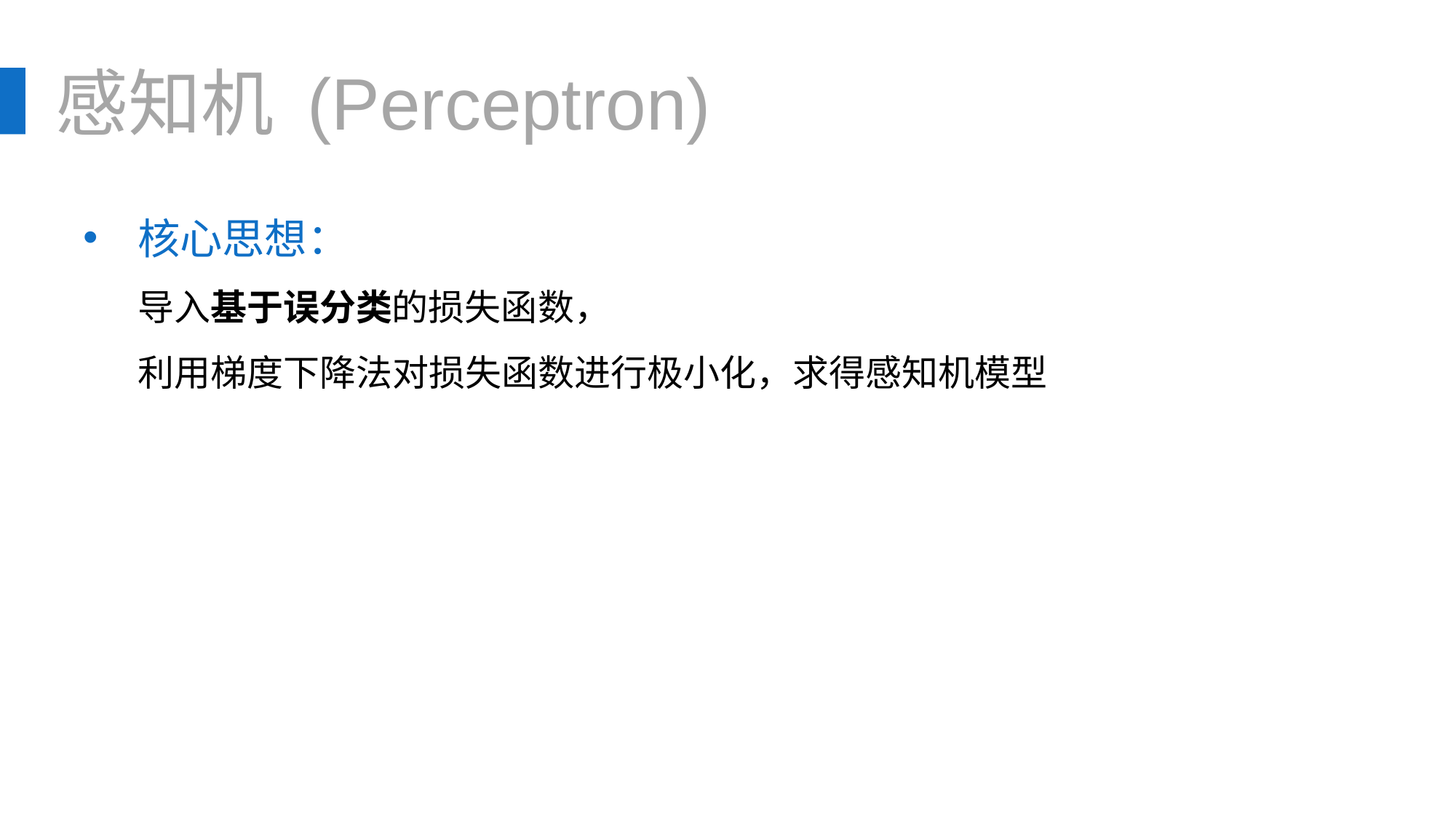

感知机 (Perceptron)

核心思想：
导入基于误分类的损失函数，
利用梯度下降法对损失函数进行极小化，求得感知机模型